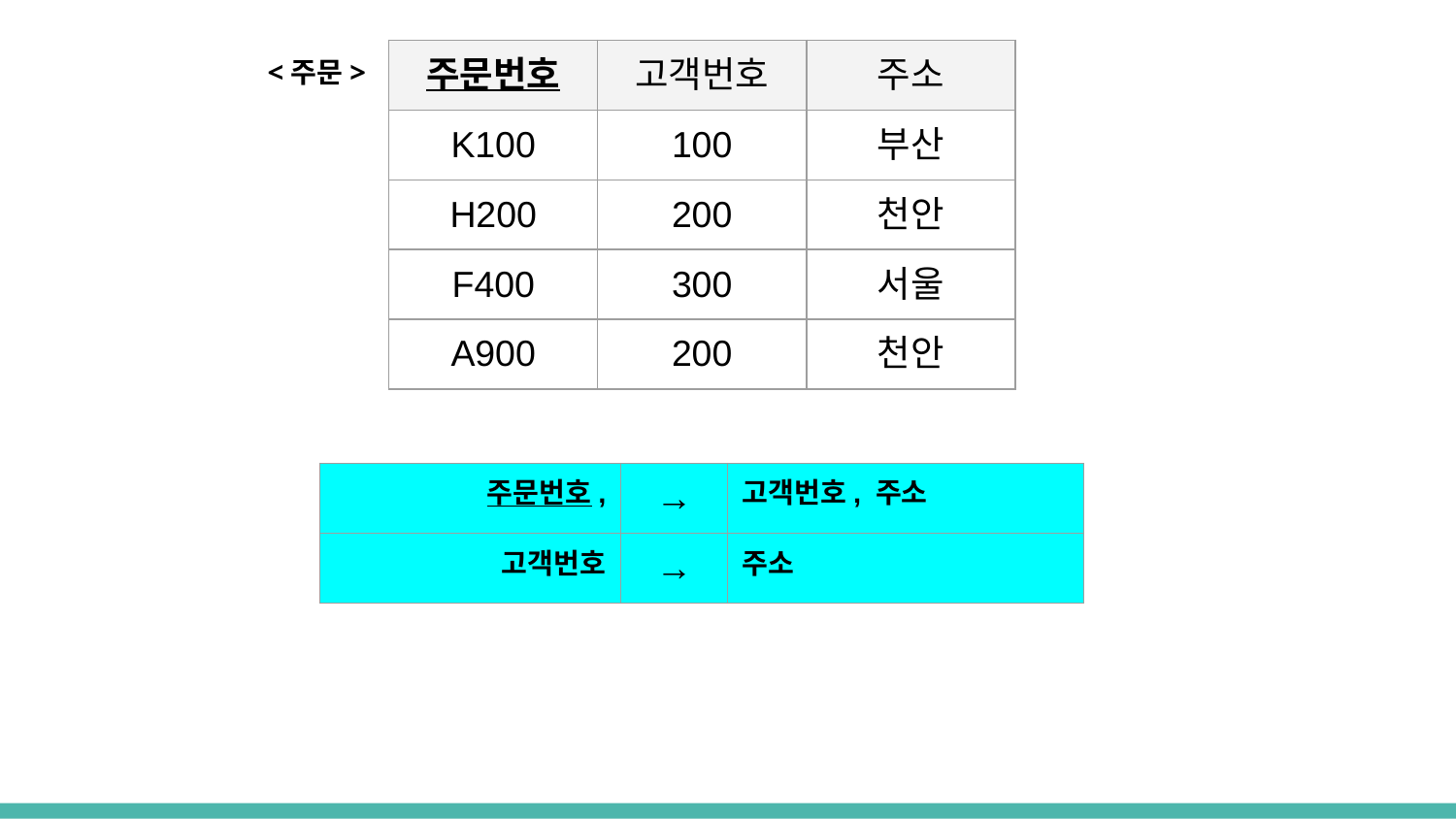

<주문>
| 주문번호 | 고객번호 | 주소 |
| --- | --- | --- |
| K100 | 100 | 부산 |
| H200 | 200 | 천안 |
| F400 | 300 | 서울 |
| A900 | 200 | 천안 |
| 주문번호, | → | 고객번호, 주소 |
| --- | --- | --- |
| 고객번호 | → | 주소 |